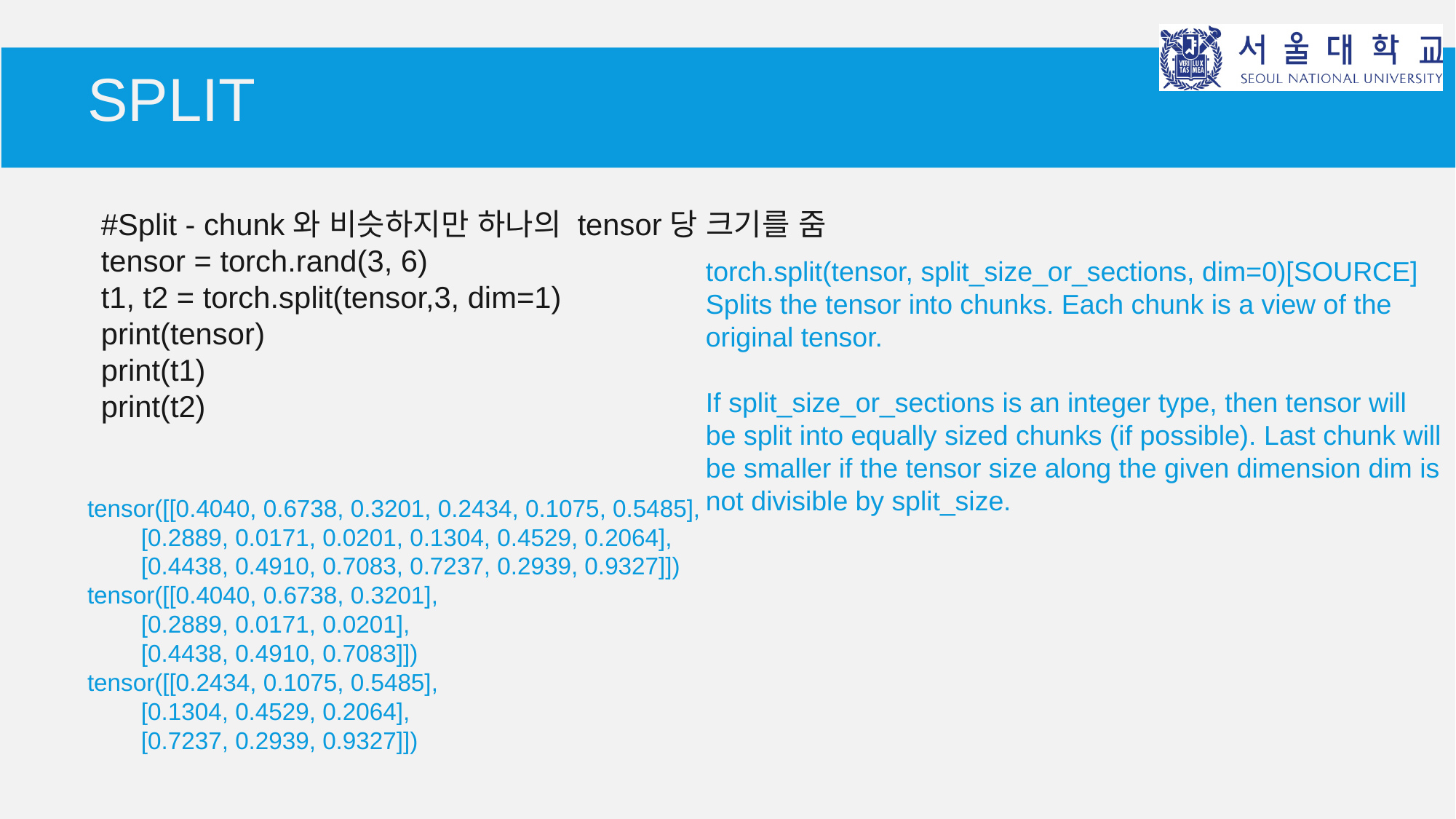

# split
#Split - chunk와 비슷하지만 하나의 tensor당 크기를 줌
tensor = torch.rand(3, 6)
t1, t2 = torch.split(tensor,3, dim=1)
print(tensor)
print(t1)
print(t2)
torch.split(tensor, split_size_or_sections, dim=0)[SOURCE]
Splits the tensor into chunks. Each chunk is a view of the original tensor.

If split_size_or_sections is an integer type, then tensor will be split into equally sized chunks (if possible). Last chunk will be smaller if the tensor size along the given dimension dim is not divisible by split_size.
tensor([[0.4040, 0.6738, 0.3201, 0.2434, 0.1075, 0.5485],
        [0.2889, 0.0171, 0.0201, 0.1304, 0.4529, 0.2064],
        [0.4438, 0.4910, 0.7083, 0.7237, 0.2939, 0.9327]])
tensor([[0.4040, 0.6738, 0.3201],
        [0.2889, 0.0171, 0.0201],
        [0.4438, 0.4910, 0.7083]])
tensor([[0.2434, 0.1075, 0.5485],
        [0.1304, 0.4529, 0.2064],
        [0.7237, 0.2939, 0.9327]])